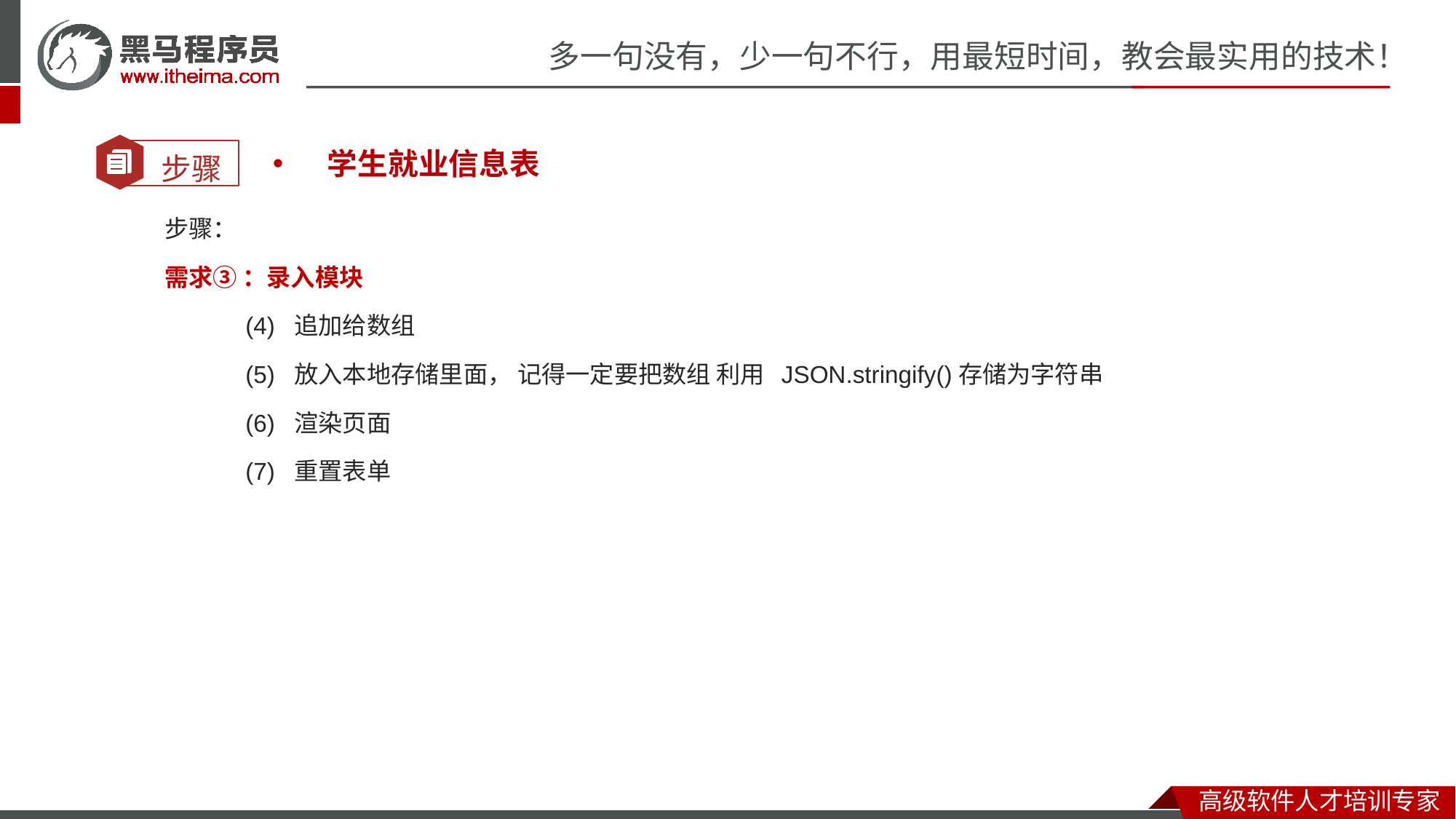

学生就业信息表
步骤：
需求③ ：录入模块
            (4)  追加给数组
            (5)  放入本地存储里面， 记得一定要把数组 利用  JSON.stringify()存储为字符串
            (6)  渲染页面
            (7)  重置表单